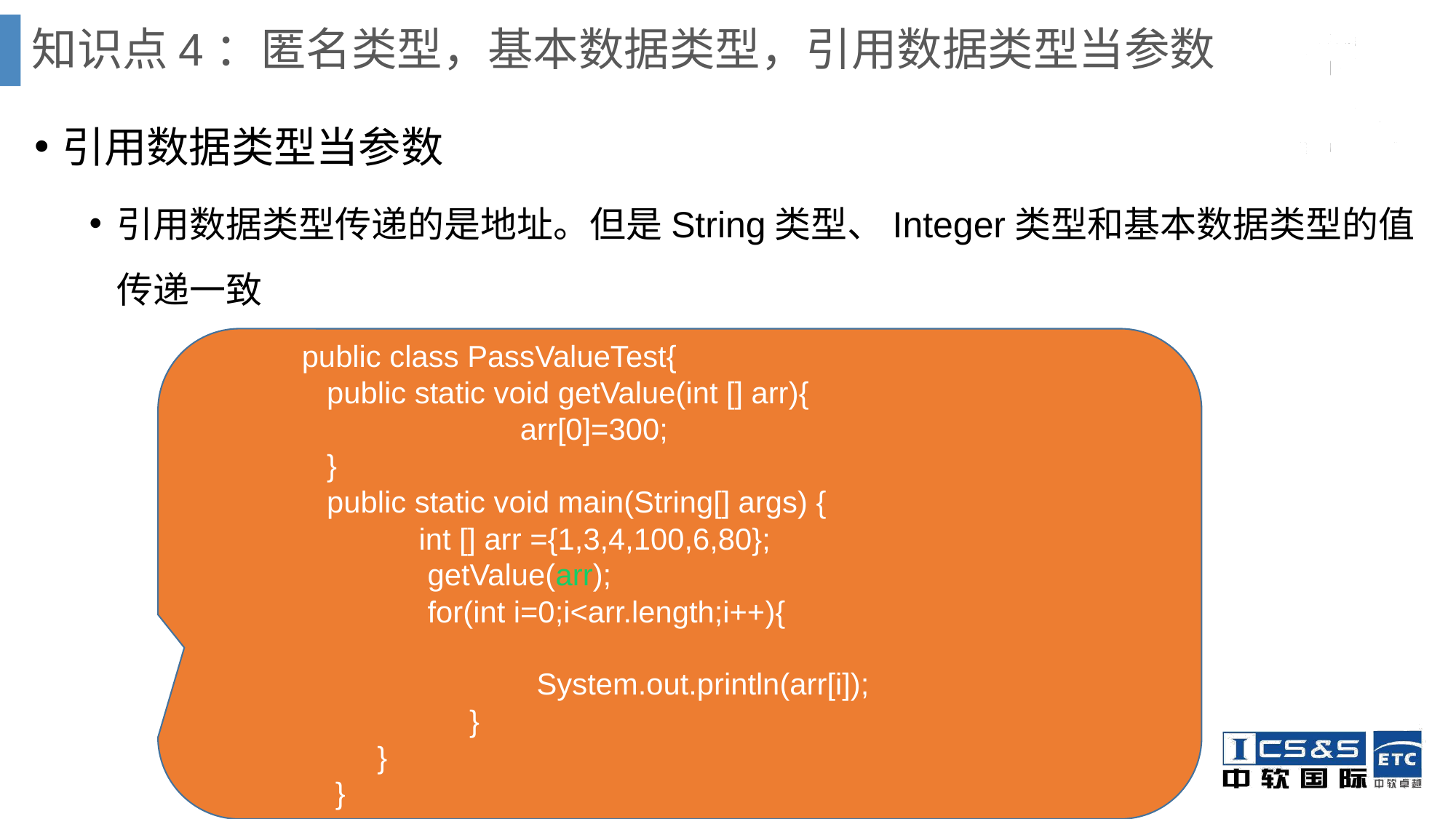

# 知识点4：匿名类型，基本数据类型，引用数据类型当参数
引用数据类型当参数
引用数据类型传递的是地址。但是String类型、Integer类型和基本数据类型的值传递一致
public class PassValueTest{
   public static void getValue(int [] arr){
		arr[0]=300;
   }
   public static void main(String[] args) {
              int [] arr ={1,3,4,100,6,80};
	  getValue(arr);
	  for(int i=0;i<arr.length;i++){

		  System.out.println(arr[i]);
	       }
         }
    }